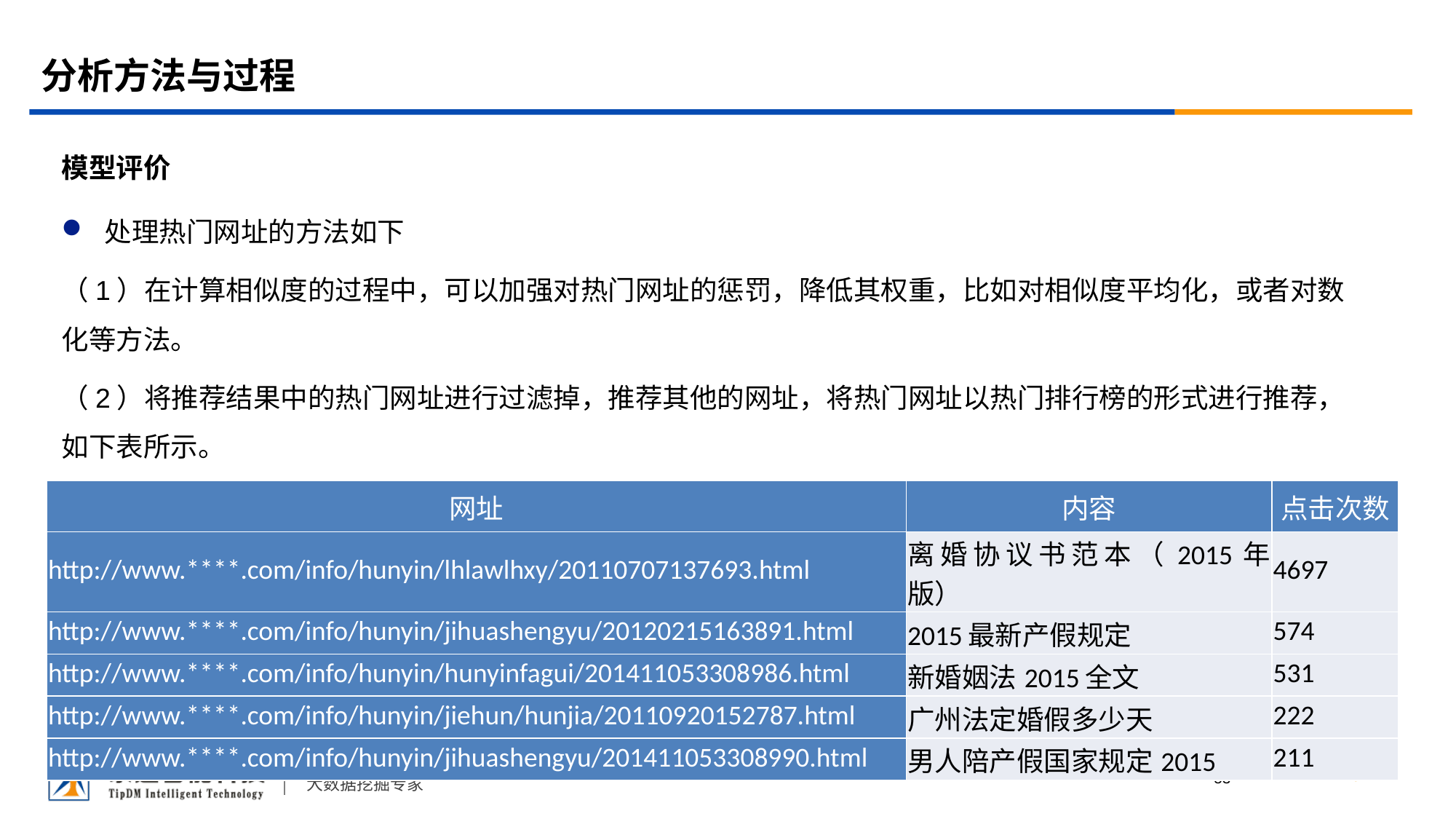

# 分析方法与过程
模型评价
处理热门网址的方法如下
（1）在计算相似度的过程中，可以加强对热门网址的惩罚，降低其权重，比如对相似度平均化，或者对数化等方法。
（2）将推荐结果中的热门网址进行过滤掉，推荐其他的网址，将热门网址以热门排行榜的形式进行推荐，如下表所示。

| 网址 | 内容 | 点击次数 |
| --- | --- | --- |
| http://www.\*\*\*\*.com/info/hunyin/lhlawlhxy/20110707137693.html | 离婚协议书范本（2015年版） | 4697 |
| http://www.\*\*\*\*.com/info/hunyin/jihuashengyu/20120215163891.html | 2015最新产假规定 | 574 |
| http://www.\*\*\*\*.com/info/hunyin/hunyinfagui/201411053308986.html | 新婚姻法2015全文 | 531 |
| http://www.\*\*\*\*.com/info/hunyin/jiehun/hunjia/20110920152787.html | 广州法定婚假多少天 | 222 |
| http://www.\*\*\*\*.com/info/hunyin/jihuashengyu/201411053308990.html | 男人陪产假国家规定2015 | 211 |